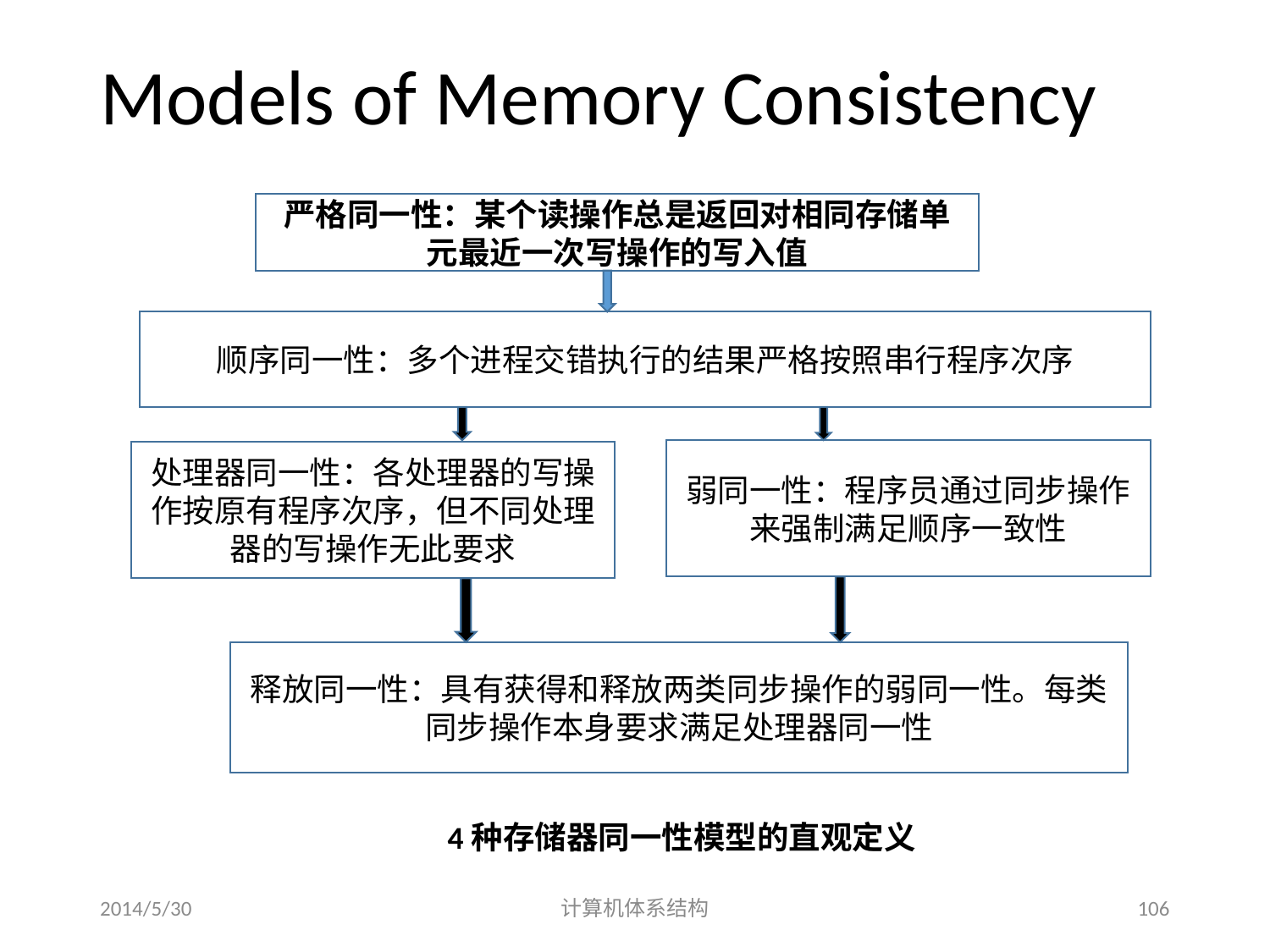

# Models of Memory Consistency
严格同一性：某个读操作总是返回对相同存储单元最近一次写操作的写入值

顺序同一性：多个进程交错执行的结果严格按照串行程序次序

弱同一性：程序员通过同步操作来强制满足顺序一致性
处理器同一性：各处理器的写操作按原有程序次序，但不同处理器的写操作无此要求

释放同一性：具有获得和释放两类同步操作的弱同一性。每类同步操作本身要求满足处理器同一性
4种存储器同一性模型的直观定义
2014/5/30
计算机体系结构
106